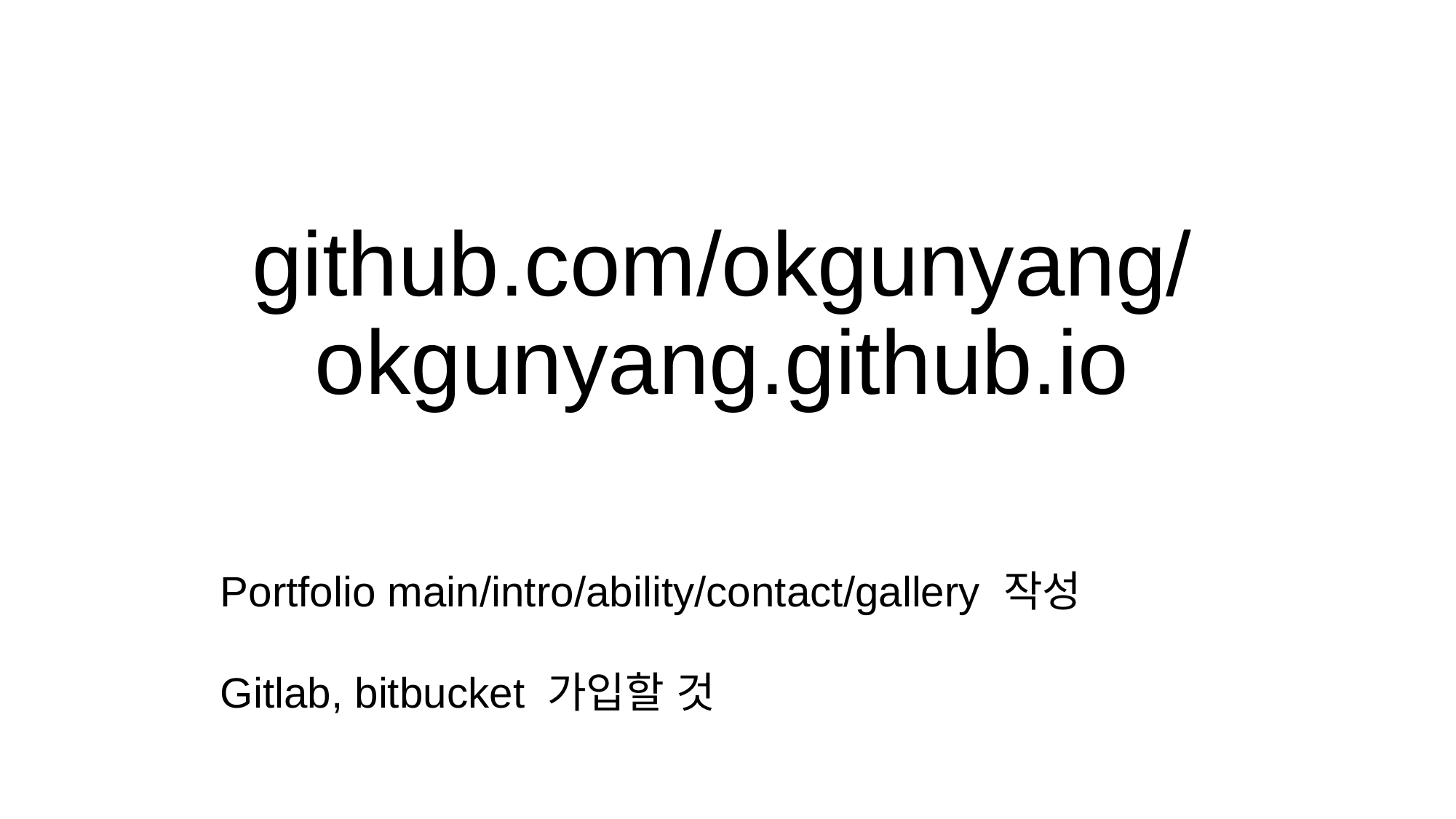

# github.com/okgunyang/okgunyang.github.io
Portfolio main/intro/ability/contact/gallery 작성

Gitlab, bitbucket 가입할 것